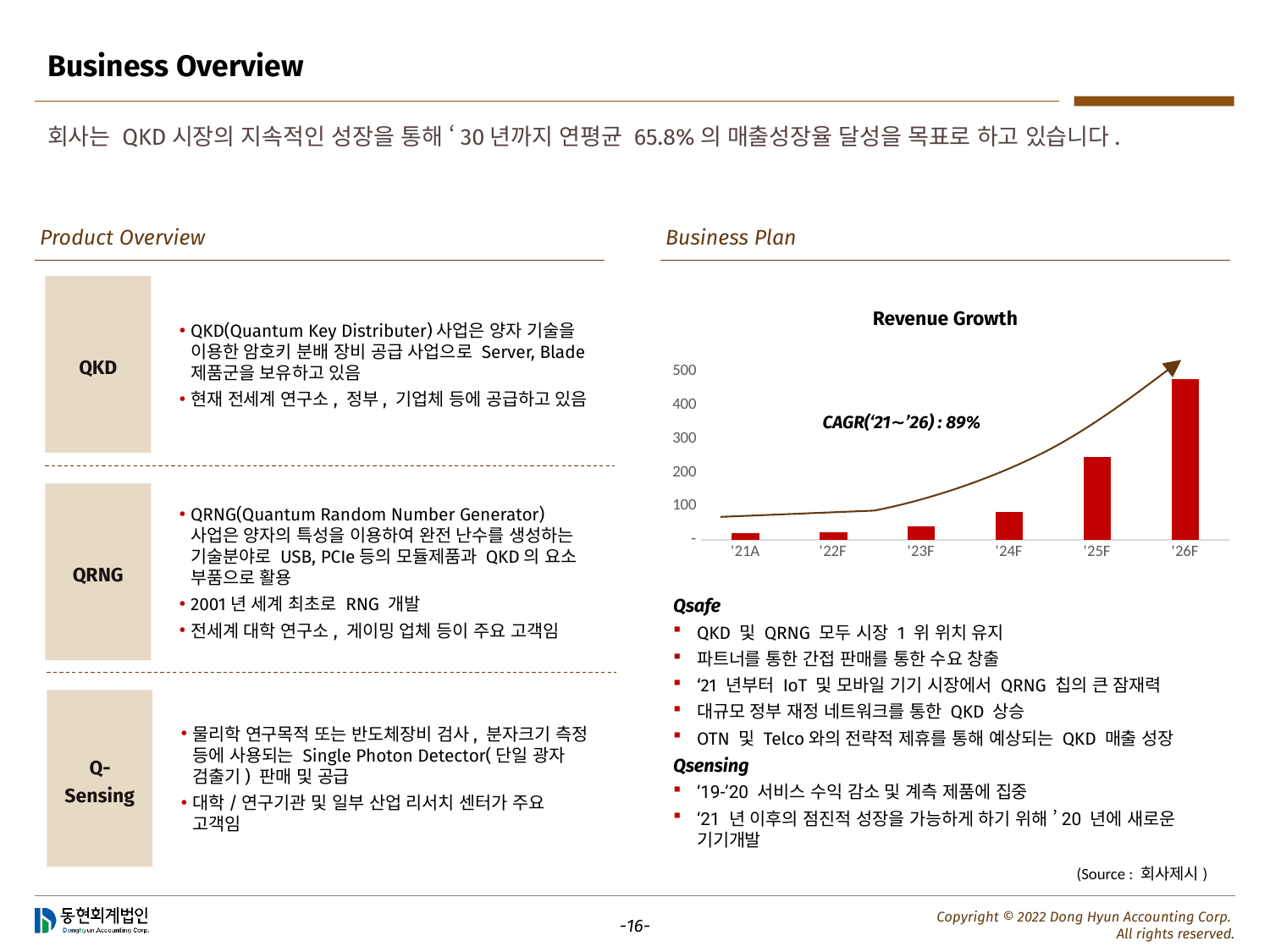

# Business Overview
회사는 QKD시장의 지속적인 성장을 통해 ‘30년까지 연평균 65.8%의 매출성장율 달성을 목표로 하고 있습니다.
Business Plan
Product Overview
QKD(Quantum Key Distributer)사업은 양자 기술을 이용한 암호키 분배 장비 공급 사업으로 Server, Blade 제품군을 보유하고 있음
현재 전세계 연구소, 정부, 기업체 등에 공급하고 있음
QKD
Revenue Growth

### Chart

| Category |  |
|---|---|
| '21A | 20.0 |
| '22F | 23.0 |
| '23F | 39.0 |
| '24F | 82.0 |
| '25F | 247.0 |
| '26F | 477.0 |
CAGR(‘21∼’26) : 89%
QRNG(Quantum Random Number Generator)사업은 양자의 특성을 이용하여 완전 난수를 생성하는 기술분야로 USB, PCIe등의 모듈제품과 QKD의 요소 부품으로 활용
2001년 세계 최초로 RNG 개발
전세계 대학 연구소, 게이밍 업체 등이 주요 고객임
QRNG
Qsafe
QKD 및 QRNG 모두 시장 1 위 위치 유지
파트너를 통한 간접 판매를 통한 수요 창출
‘21 년부터 IoT 및 모바일 기기 시장에서 QRNG 칩의 큰 잠재력
대규모 정부 재정 네트워크를 통한 QKD 상승
OTN 및 Telco와의 전략적 제휴를 통해 예상되는 QKD 매출 성장
Qsensing
‘19-’20 서비스 수익 감소 및 계측 제품에 집중
‘21 년 이후의 점진적 성장을 가능하게 하기 위해 ’20 년에 새로운 기기개발
물리학 연구목적 또는 반도체장비 검사, 분자크기 측정 등에 사용되는 Single Photon Detector(단일 광자 검출기) 판매 및 공급
대학/연구기관 및 일부 산업 리서치 센터가 주요 고객임
Q-Sensing
(Source : 회사제시)